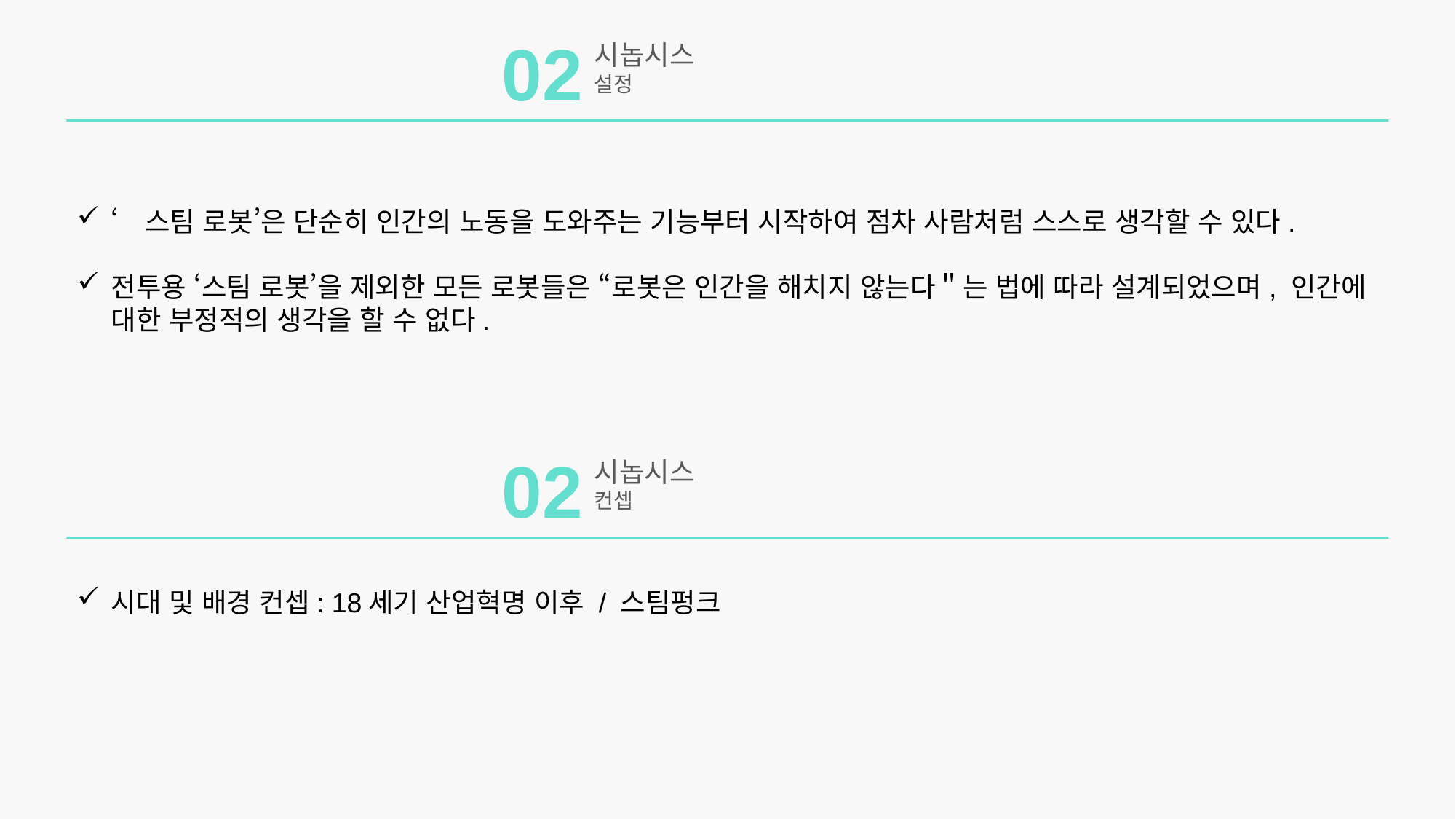

02
시놉시스
설정

‘스팀 로봇’은 단순히 인간의 노동을 도와주는 기능부터 시작하여 점차 사람처럼 스스로 생각할 수 있다.

전투용 ‘스팀 로봇’을 제외한 모든 로봇들은 “로봇은 인간을 해치지 않는다＂는 법에 따라 설계되었으며, 인간에 대한 부정적의 생각을 할 수 없다.

02
시놉시스
컨셉

시대 및 배경 컨셉: 18세기 산업혁명 이후 / 스팀펑크